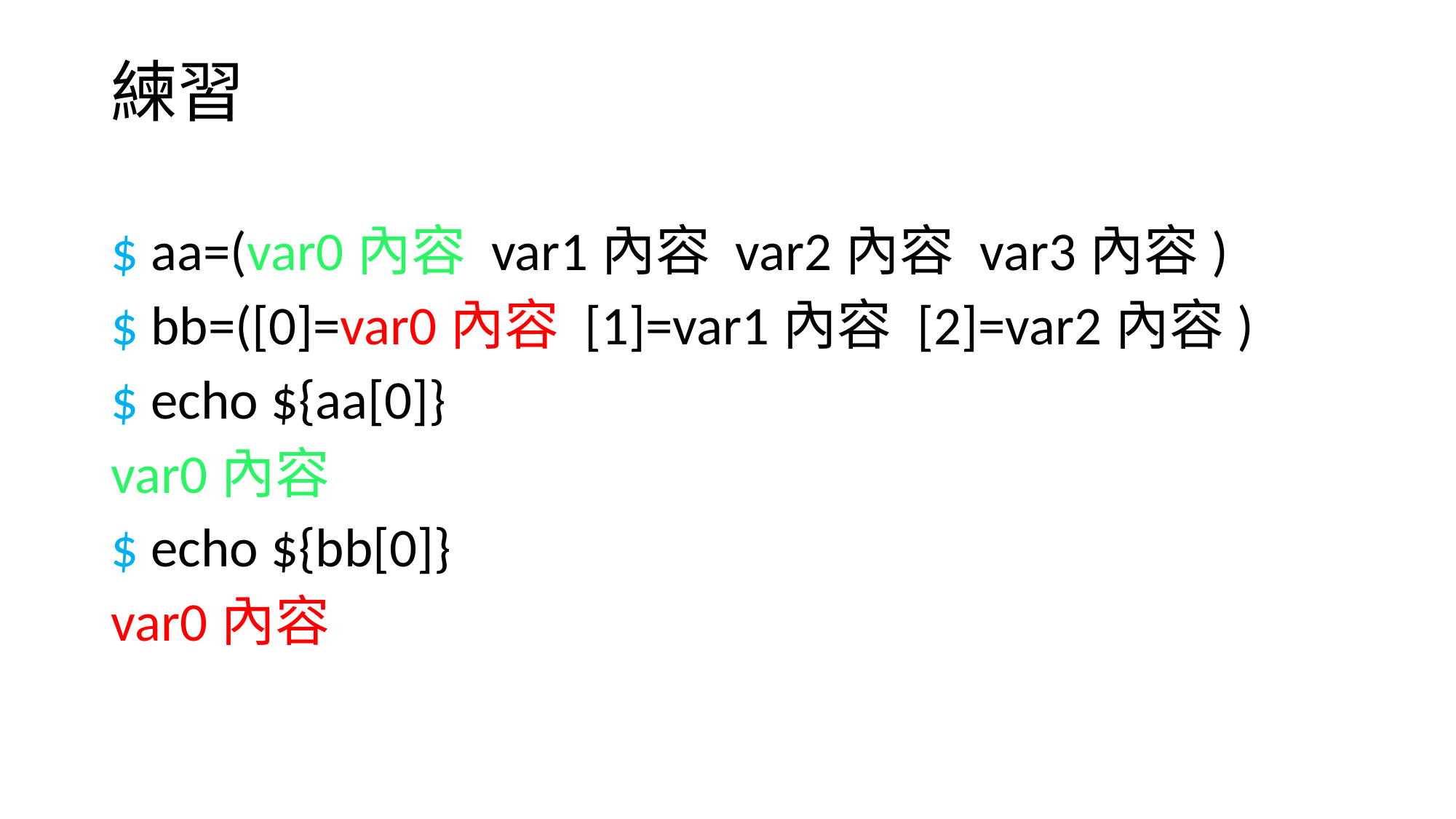

# 練習
$ aa=(var0內容 var1內容 var2內容 var3內容)
$ bb=([0]=var0內容 [1]=var1內容 [2]=var2內容)
$ echo ${aa[0]}
var0內容
$ echo ${bb[0]}
var0內容